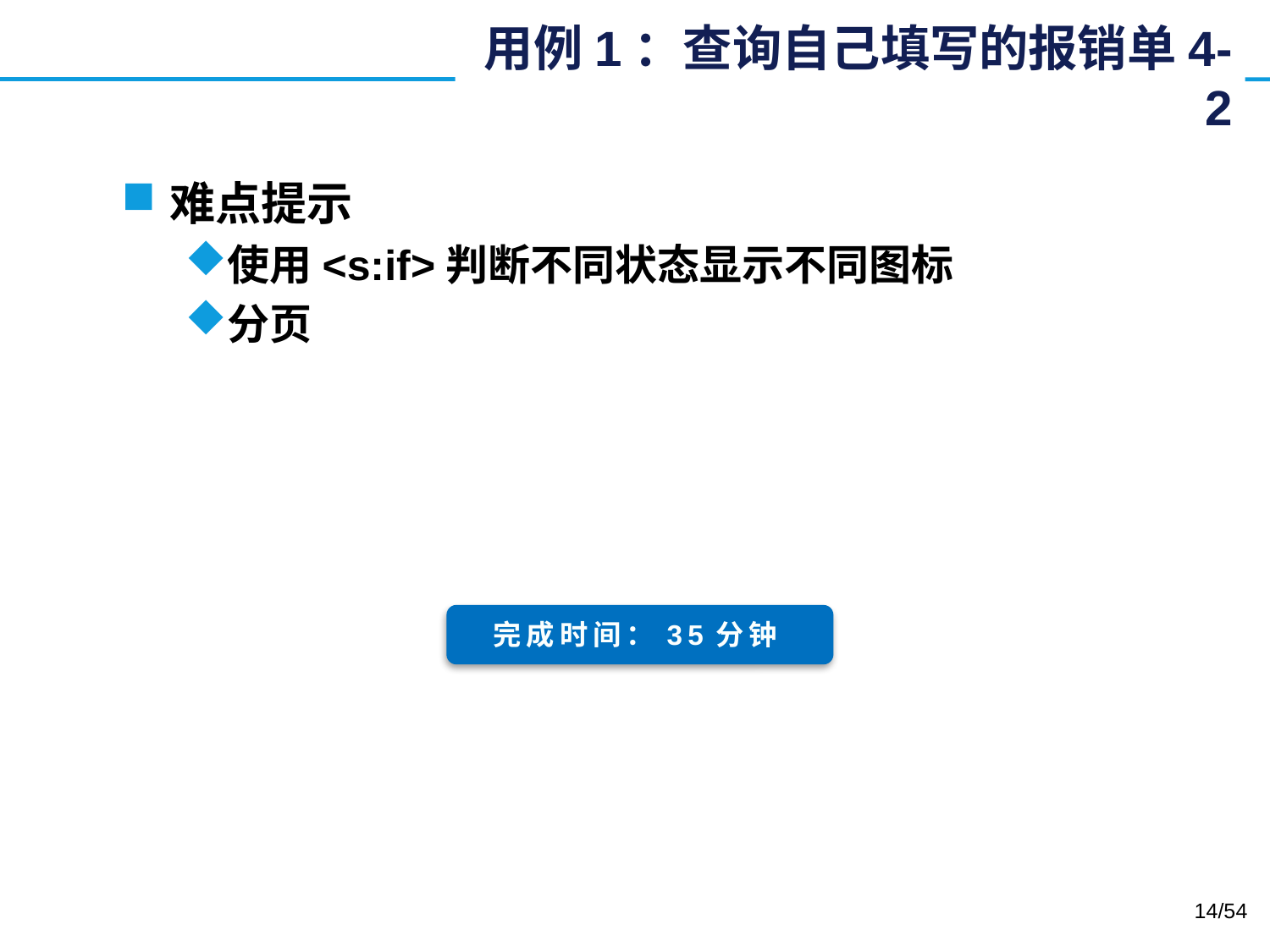

# 用例1：查询自己填写的报销单4-2
难点提示
使用<s:if>判断不同状态显示不同图标
分页

完成时间：35分钟
14/54